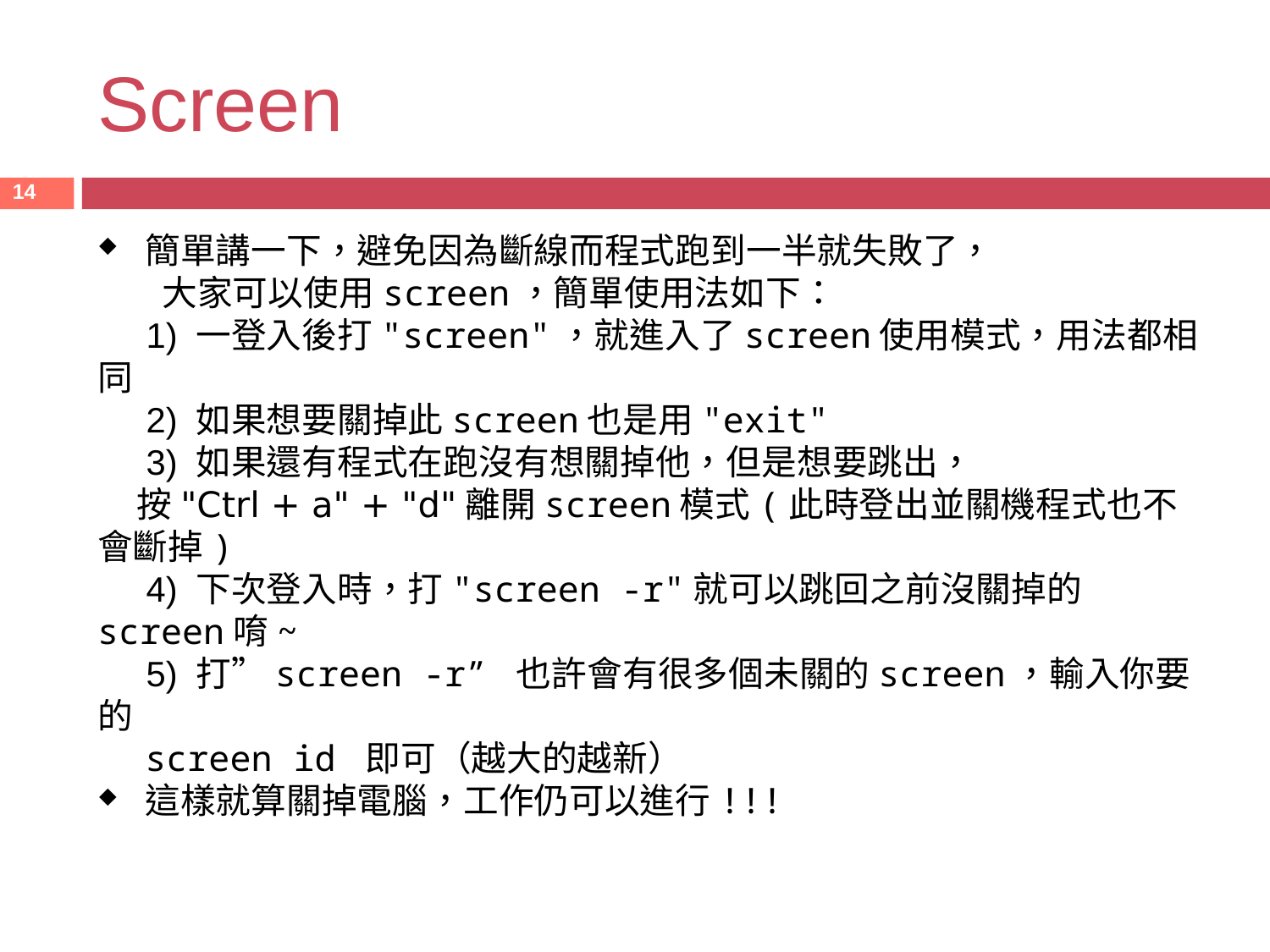

Screen
14
簡單講一下，避免因為斷線而程式跑到一半就失敗了，
     大家可以使用screen，簡單使用法如下：
     1) 一登入後打"screen"，就進入了screen使用模式，用法都相同
     2) 如果想要關掉此screen也是用"exit"
     3) 如果還有程式在跑沒有想關掉他，但是想要跳出，
     按"Ctrl + a" + "d"離開screen模式(此時登出並關機程式也不會斷掉)
     4) 下次登入時，打"screen -r"就可以跳回之前沒關掉的screen唷~
     5) 打”screen -r” 也許會有很多個未關的screen，輸入你要的
     screen id 即可（越大的越新）
這樣就算關掉電腦，工作仍可以進行!!!